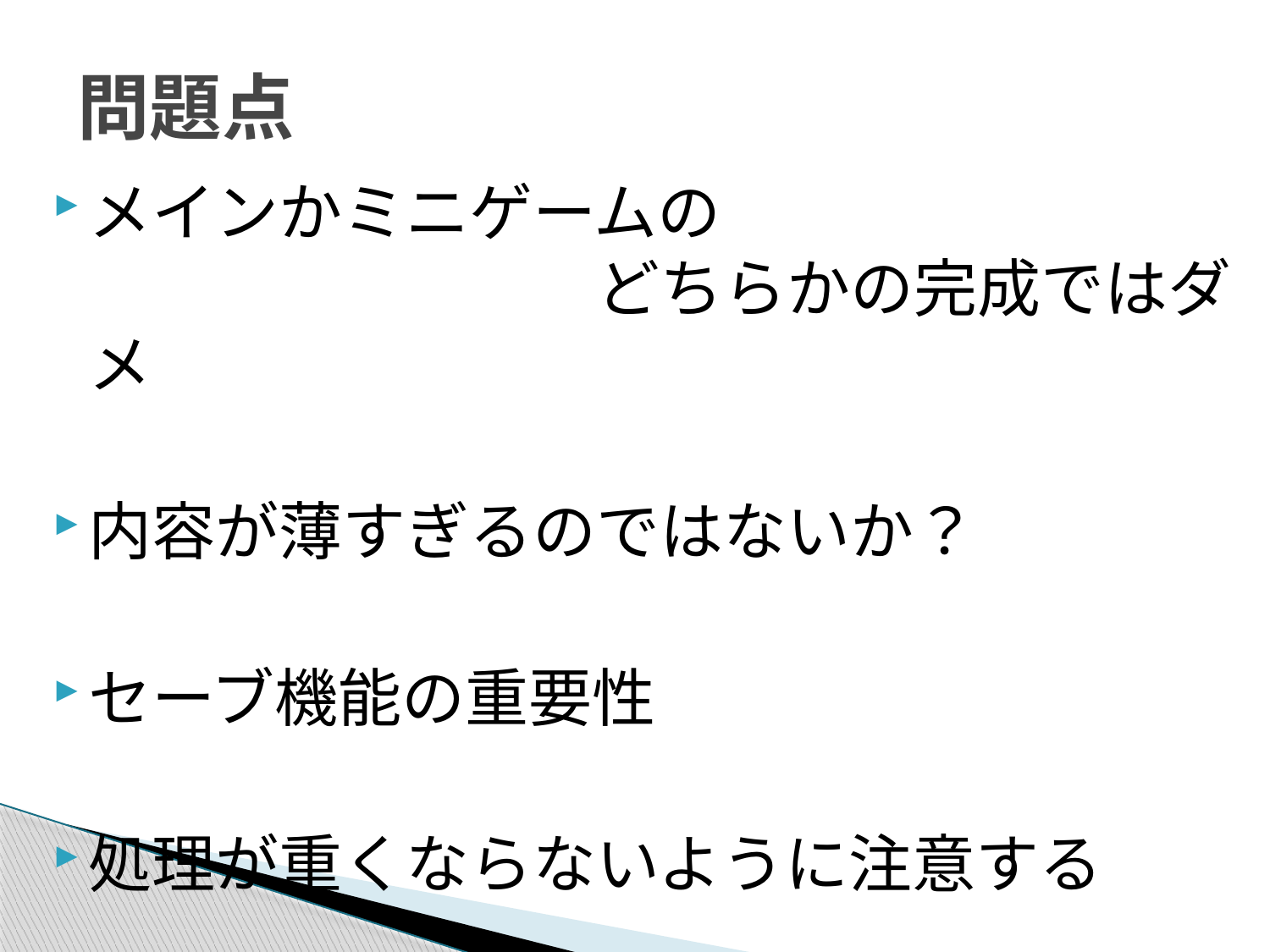

# 問題点
メインかミニゲームの
				どちらかの完成ではダメ

内容が薄すぎるのではないか？

セーブ機能の重要性

処理が重くならないように注意する